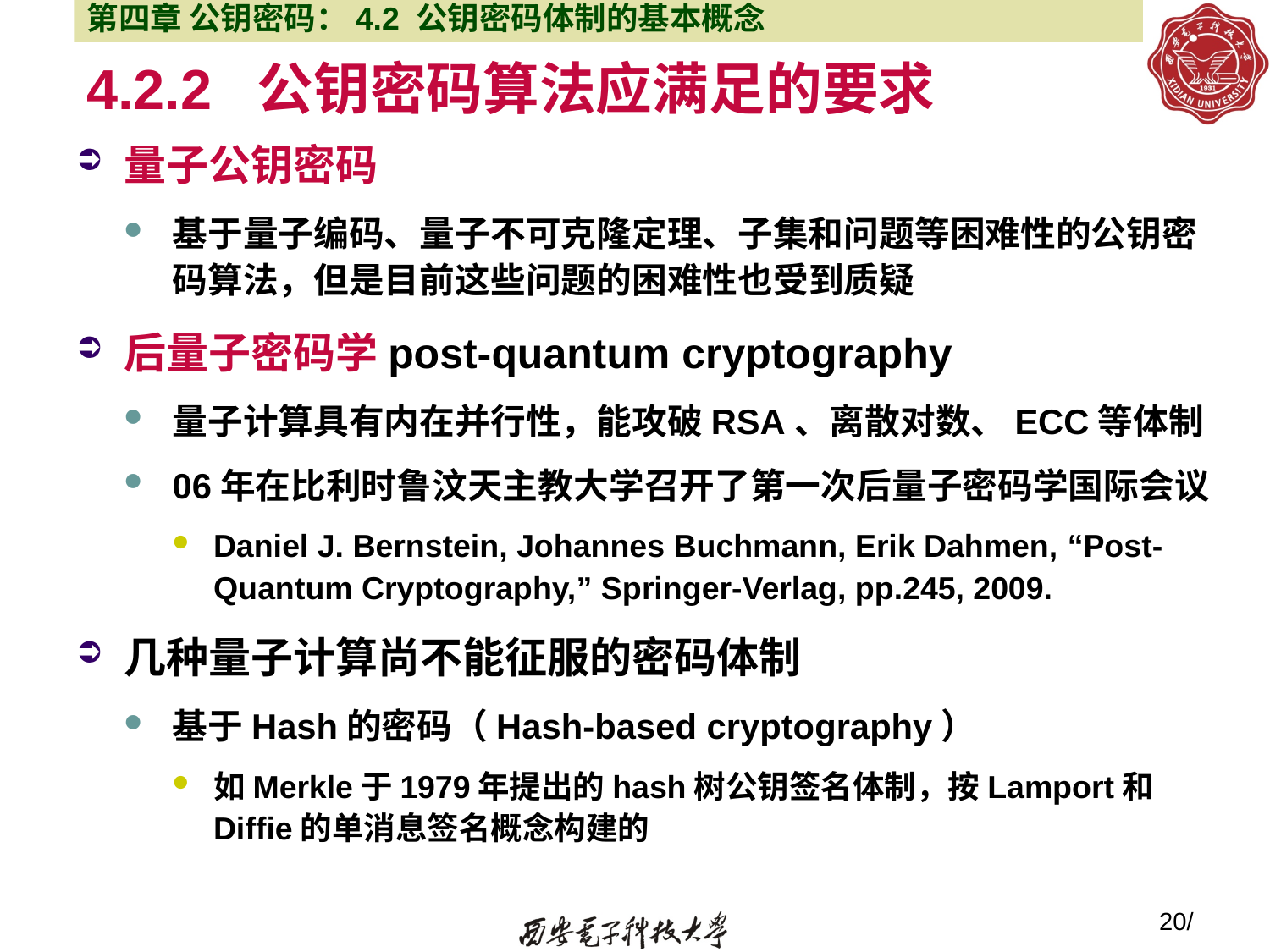

第四章 公钥密码：4.2 公钥密码体制的基本概念
# 4.2.2  公钥密码算法应满足的要求
量子公钥密码
基于量子编码、量子不可克隆定理、子集和问题等困难性的公钥密码算法，但是目前这些问题的困难性也受到质疑
后量子密码学post-quantum cryptography
量子计算具有内在并行性，能攻破RSA、离散对数、ECC等体制
06年在比利时鲁汶天主教大学召开了第一次后量子密码学国际会议
Daniel J. Bernstein, Johannes Buchmann, Erik Dahmen, “Post-Quantum Cryptography,” Springer-Verlag, pp.245, 2009.
几种量子计算尚不能征服的密码体制
基于Hash的密码（Hash-based cryptography）
如Merkle于1979年提出的hash树公钥签名体制，按Lamport和Diffie的单消息签名概念构建的
20/